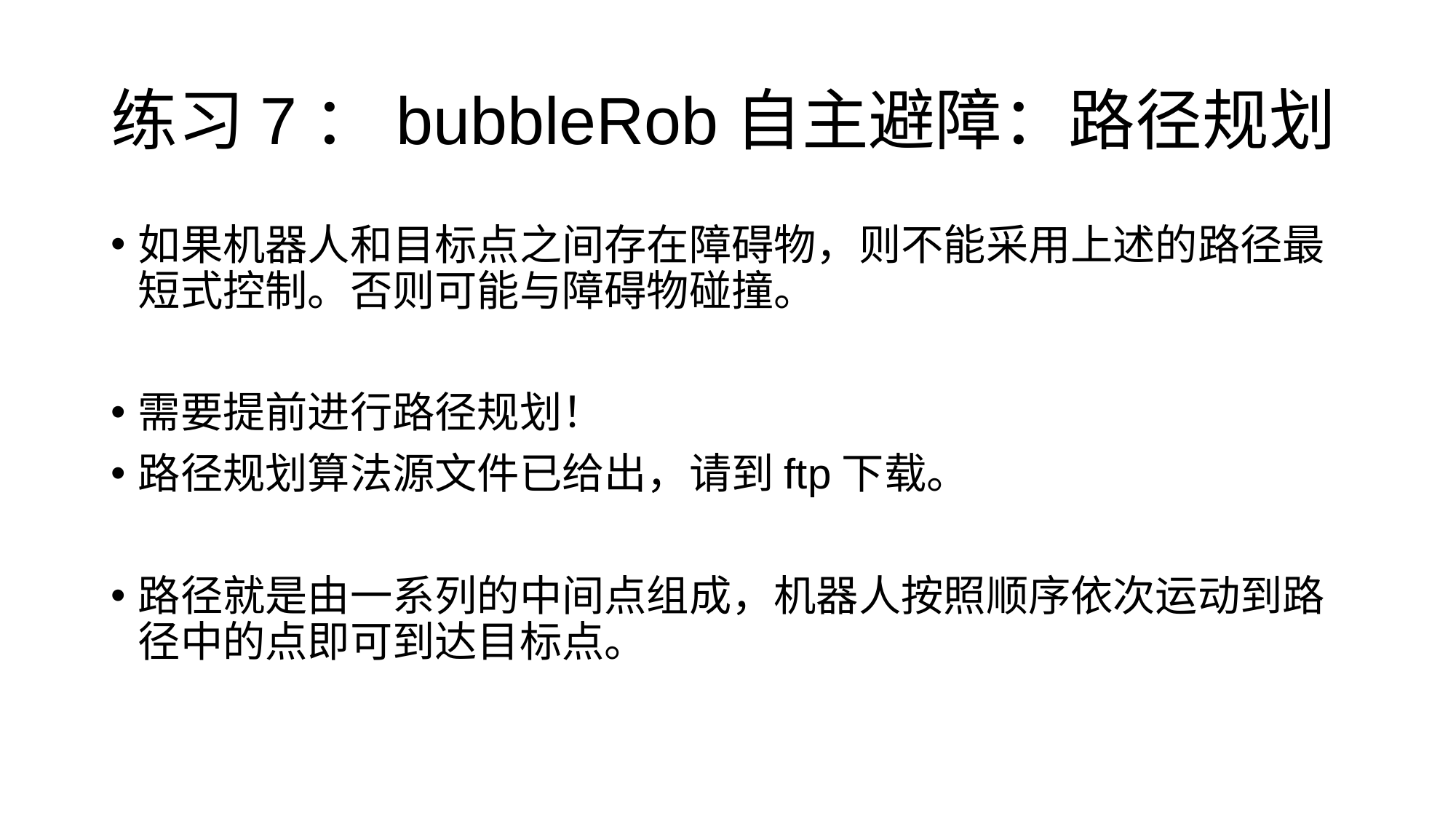

# 练习7：bubbleRob自主避障：路径规划
如果机器人和目标点之间存在障碍物，则不能采用上述的路径最短式控制。否则可能与障碍物碰撞。

需要提前进行路径规划！
路径规划算法源文件已给出，请到ftp下载。

路径就是由一系列的中间点组成，机器人按照顺序依次运动到路径中的点即可到达目标点。